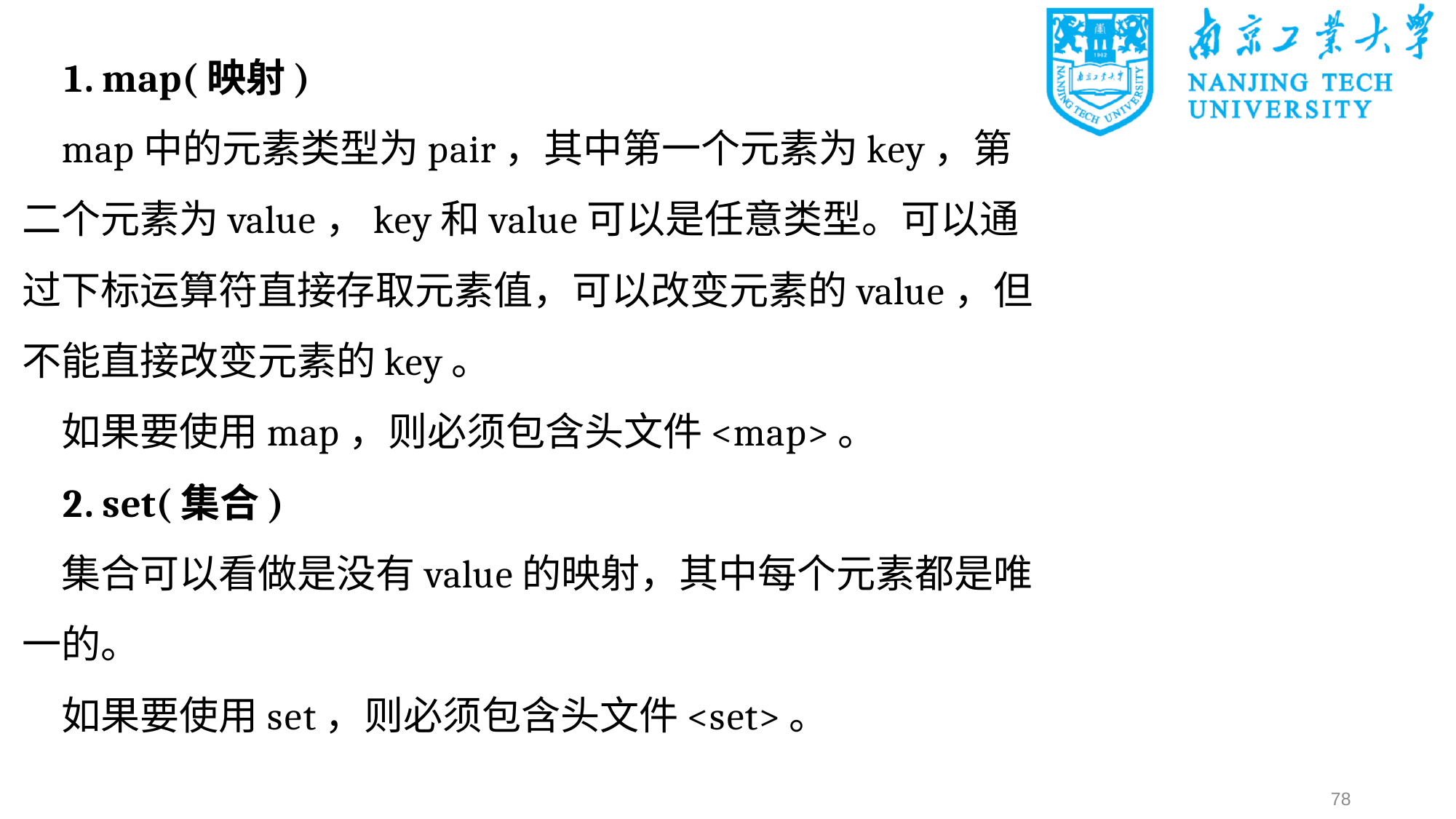

1. map(映射)
map中的元素类型为pair，其中第一个元素为key，第二个元素为value，key和value可以是任意类型。可以通过下标运算符直接存取元素值，可以改变元素的value，但不能直接改变元素的key。
如果要使用map，则必须包含头文件<map>。
2. set(集合)
集合可以看做是没有value的映射，其中每个元素都是唯一的。
如果要使用set，则必须包含头文件<set>。

78